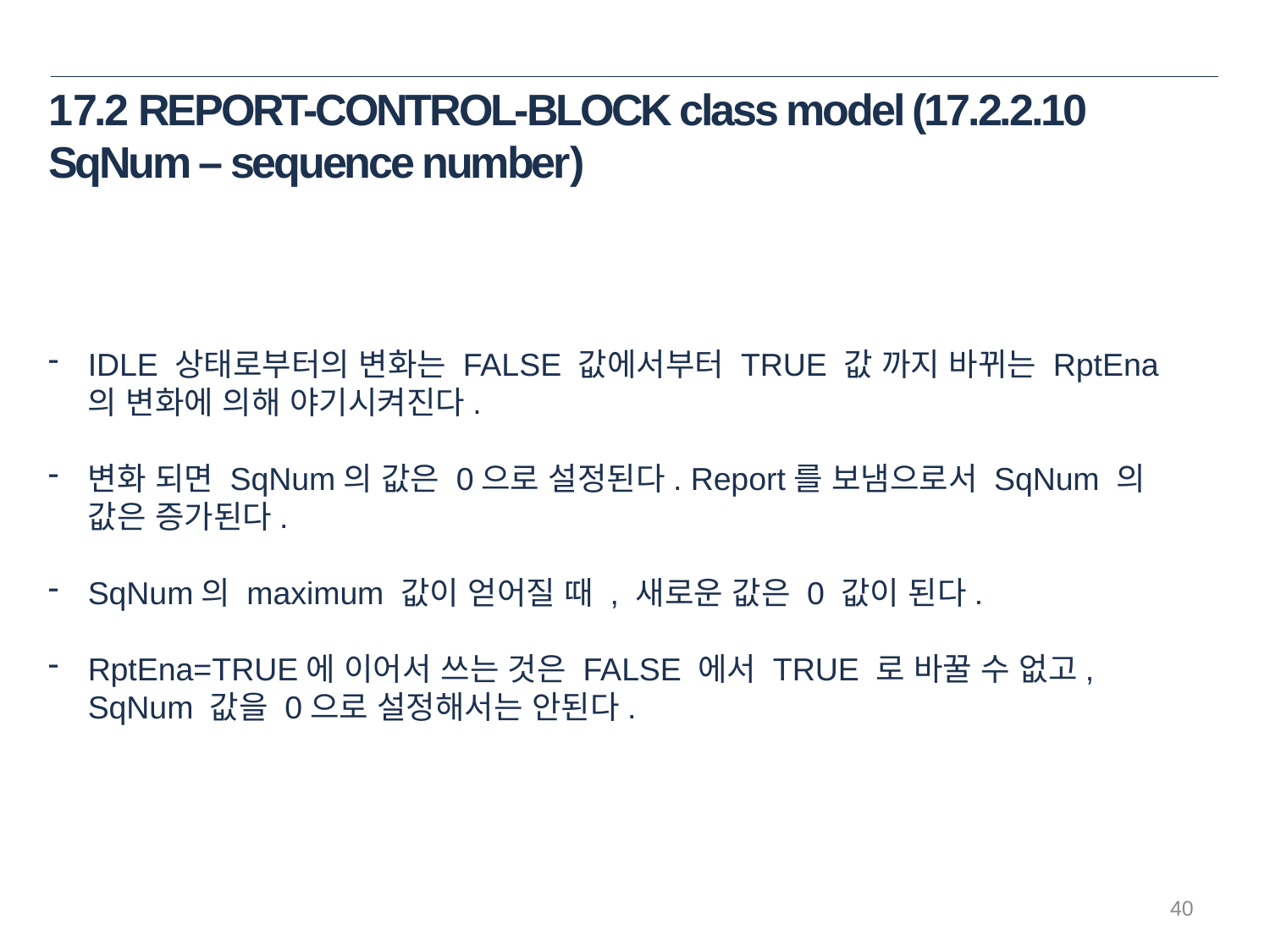

17.2 REPORT-CONTROL-BLOCK class model (17.2.2.10 SqNum – sequence number)
IDLE 상태로부터의 변화는 FALSE 값에서부터 TRUE 값 까지 바뀌는 RptEna의 변화에 의해 야기시켜진다.

변화 되면 SqNum의 값은 0으로 설정된다. Report를 보냄으로서 SqNum 의 값은 증가된다.

SqNum의 maximum 값이 얻어질 때 , 새로운 값은 0 값이 된다.

RptEna=TRUE에 이어서 쓰는 것은 FALSE 에서 TRUE 로 바꿀 수 없고, SqNum 값을 0으로 설정해서는 안된다.
40